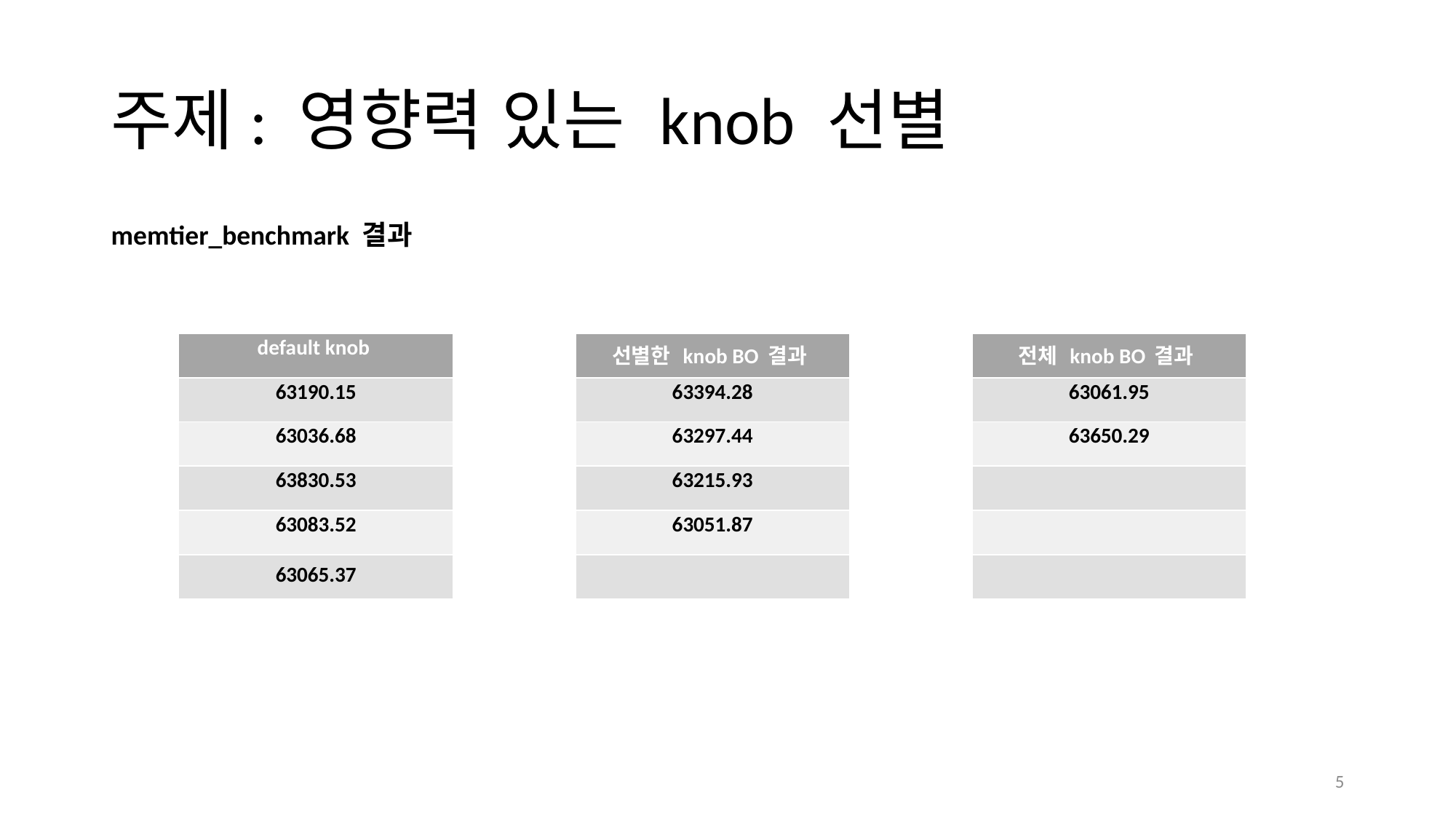

# 주제: 영향력 있는 knob 선별
memtier_benchmark 결과
| default knob |
| --- |
| 63190.15 |
| 63036.68 |
| 63830.53 |
| 63083.52 |
| 63065.37 |
| 선별한 knob BO 결과 |
| --- |
| 63394.28 |
| 63297.44 |
| 63215.93 |
| 63051.87 |
|  |
| 전체 knob BO 결과 |
| --- |
| 63061.95 |
| 63650.29 |
|  |
|  |
|  |
5